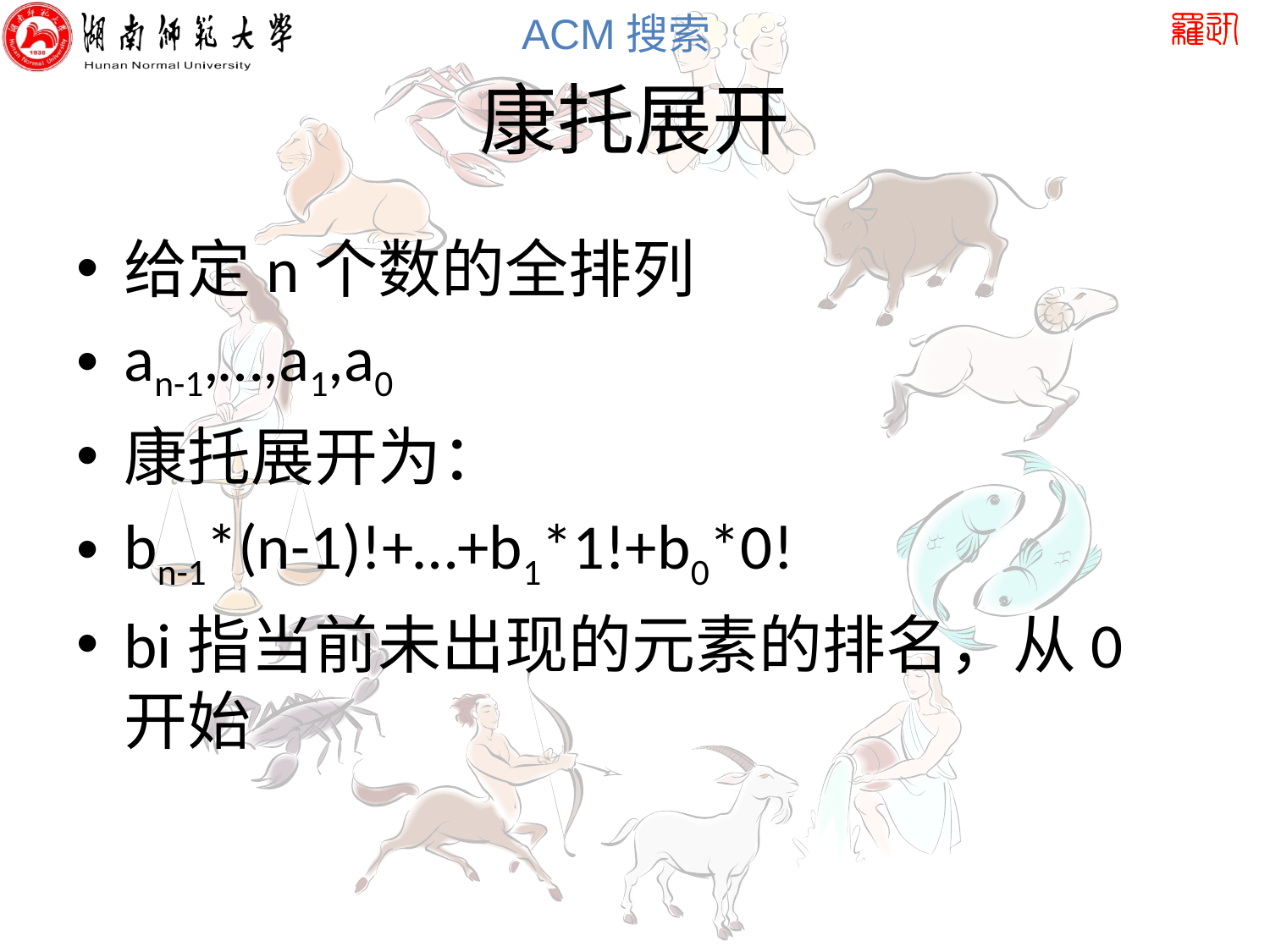

# 康托展开
给定n个数的全排列
an-1,…,a1,a0
康托展开为：
bn-1*(n-1)!+…+b1*1!+b0*0!
bi指当前未出现的元素的排名，从0开始